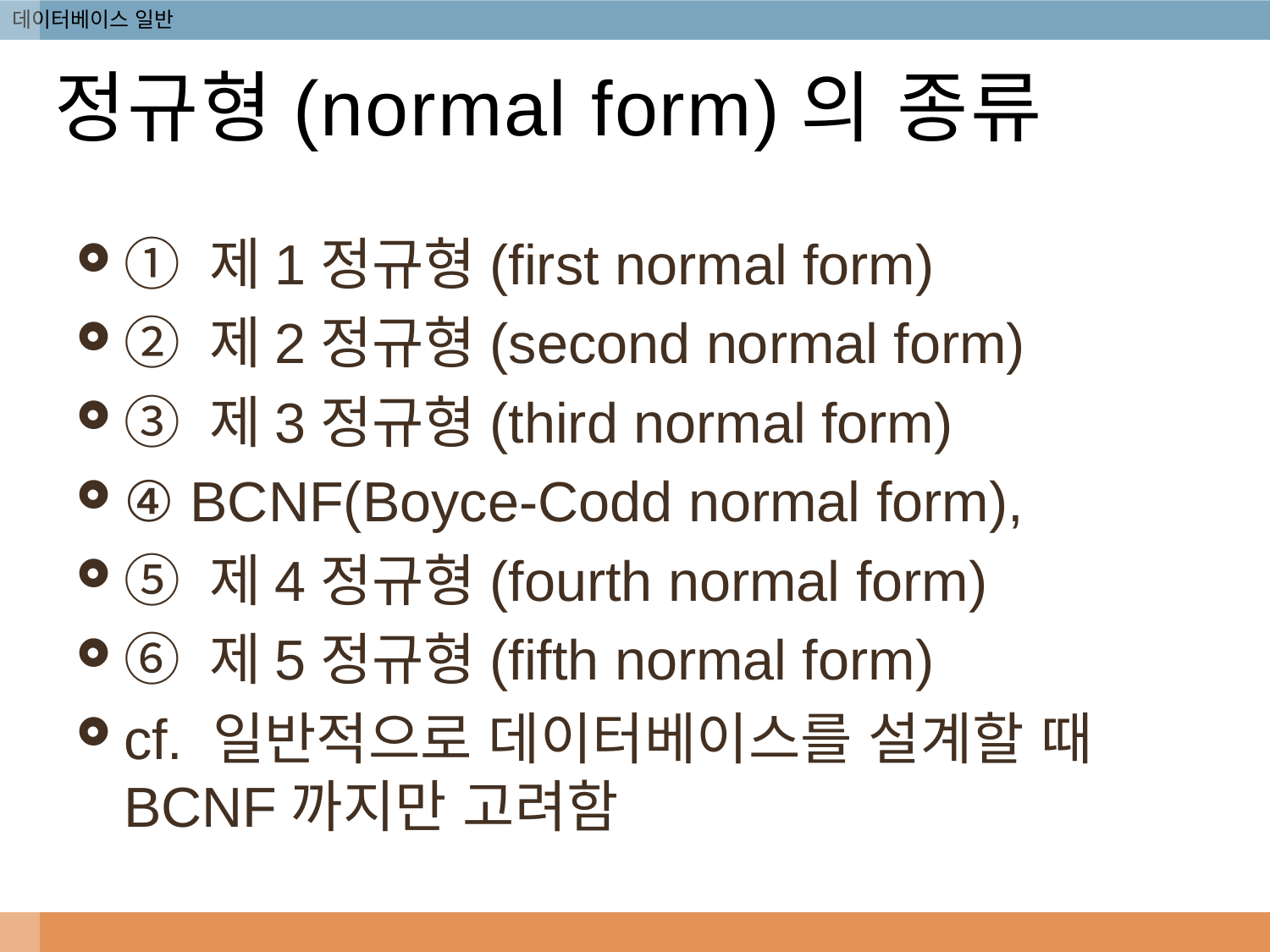

# 정규형(normal form)의 종류
① 제1정규형(first normal form)
② 제2정규형(second normal form)
③ 제3정규형(third normal form)
④ BCNF(Boyce-Codd normal form),
⑤ 제4정규형(fourth normal form)
⑥ 제5정규형(fifth normal form)
cf. 일반적으로 데이터베이스를 설계할 때 BCNF까지만 고려함